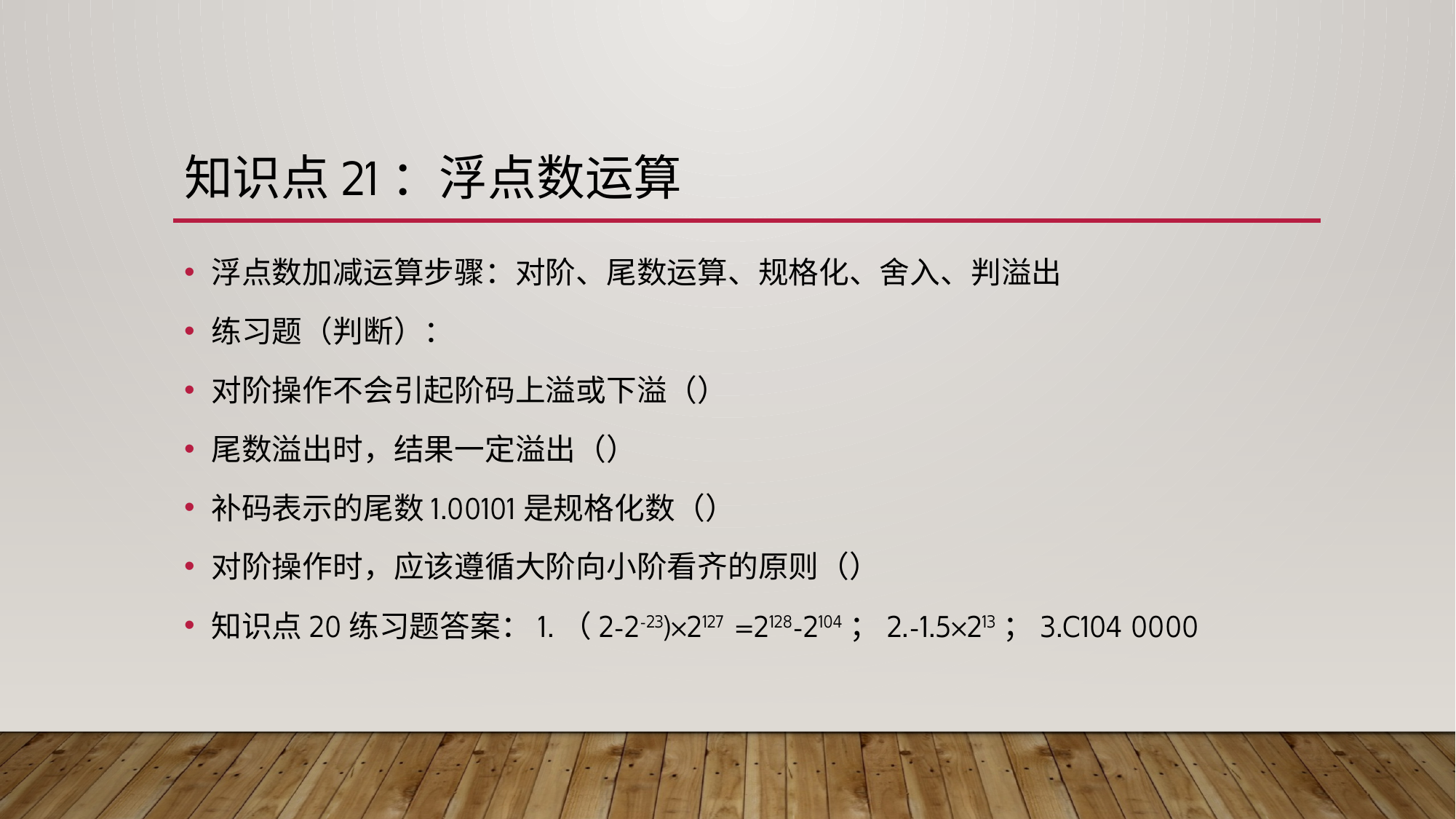

# 知识点21：浮点数运算
浮点数加减运算步骤：对阶、尾数运算、规格化、舍入、判溢出
练习题（判断）：
对阶操作不会引起阶码上溢或下溢（）
尾数溢出时，结果一定溢出（）
补码表示的尾数1.00101是规格化数（）
对阶操作时，应该遵循大阶向小阶看齐的原则（）
知识点20练习题答案：1.（2-2-23)×2127  =2128-2104；2.-1.5×213；3.C104 0000